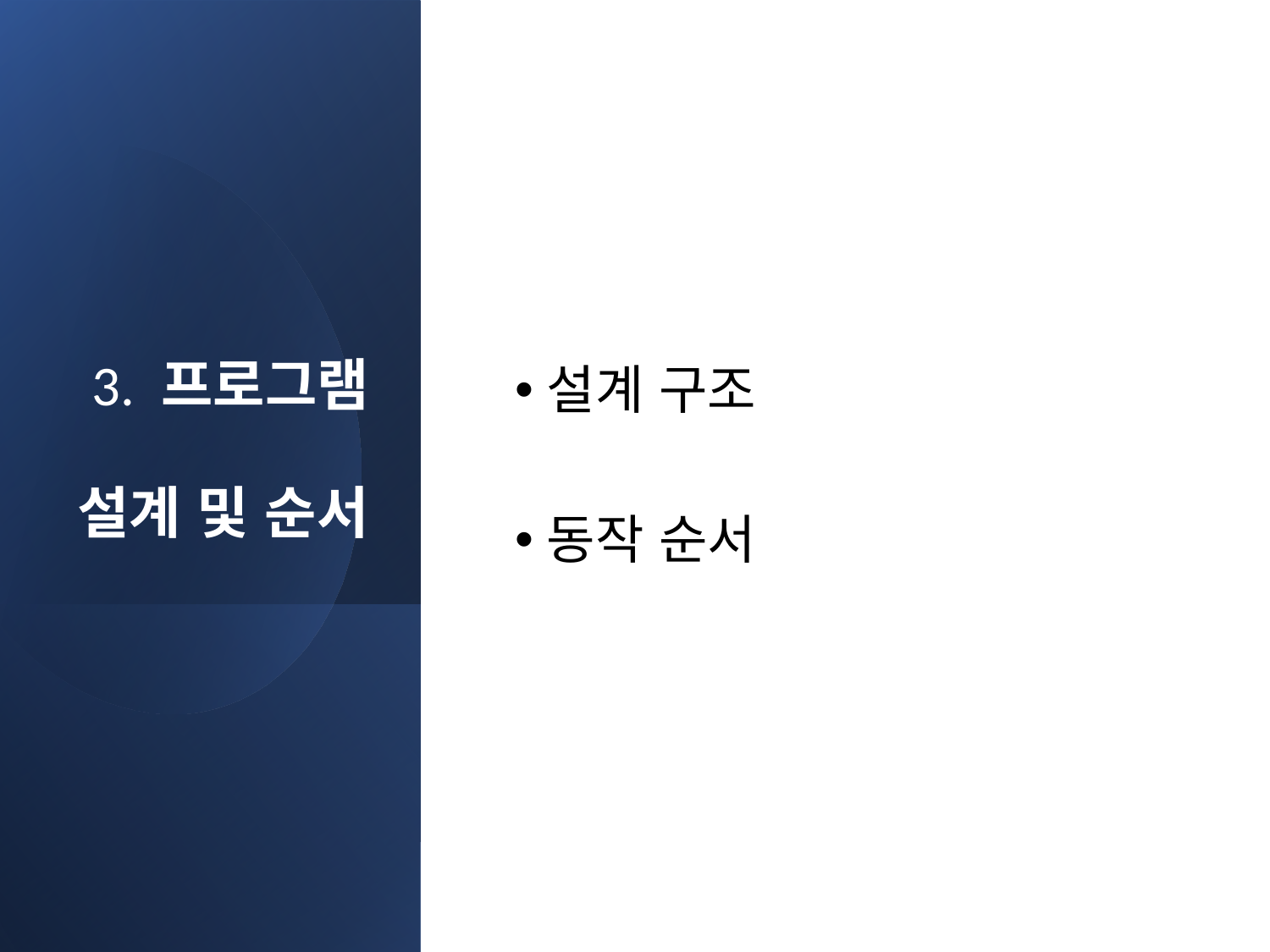

설계 구조

동작 순서

# 3. 프로그램 설계 및 순서